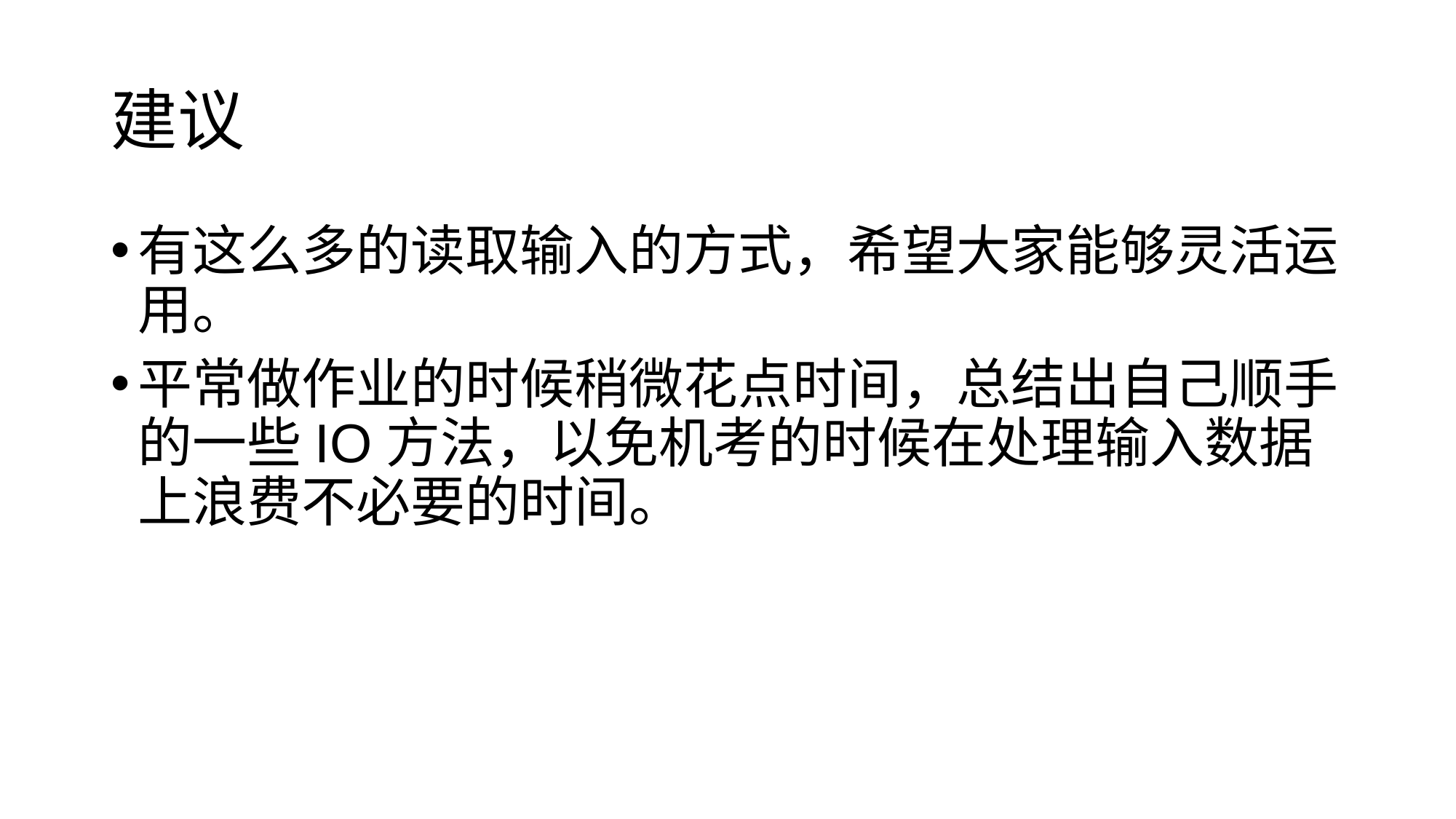

# 建议
有这么多的读取输入的方式，希望大家能够灵活运用。
平常做作业的时候稍微花点时间，总结出自己顺手的一些IO方法，以免机考的时候在处理输入数据上浪费不必要的时间。